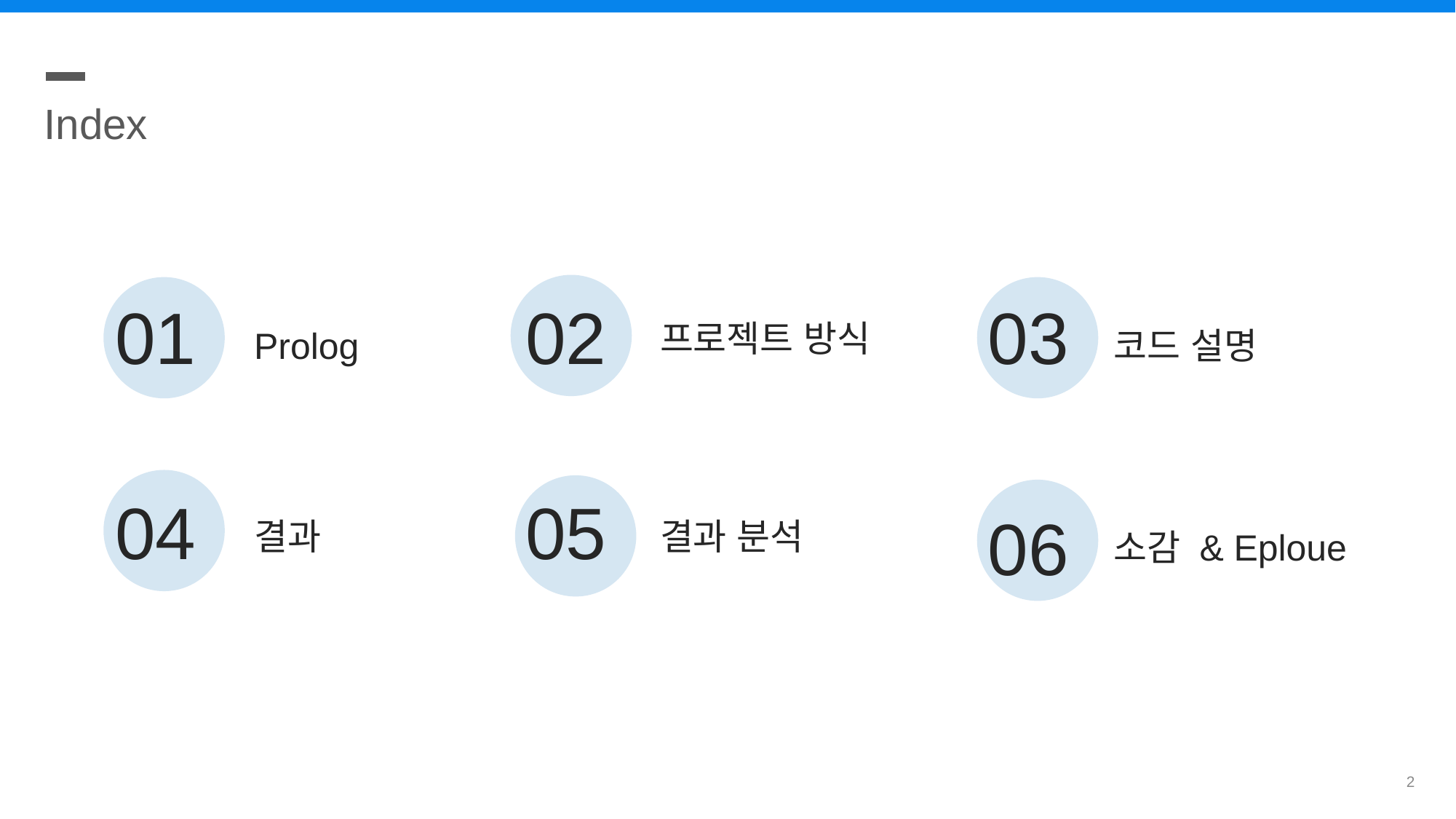

Index

03
01
02
프로젝트 방식
코드 설명
Prolog

04
05
06
결과 분석
결과
소감 & Eploue
2